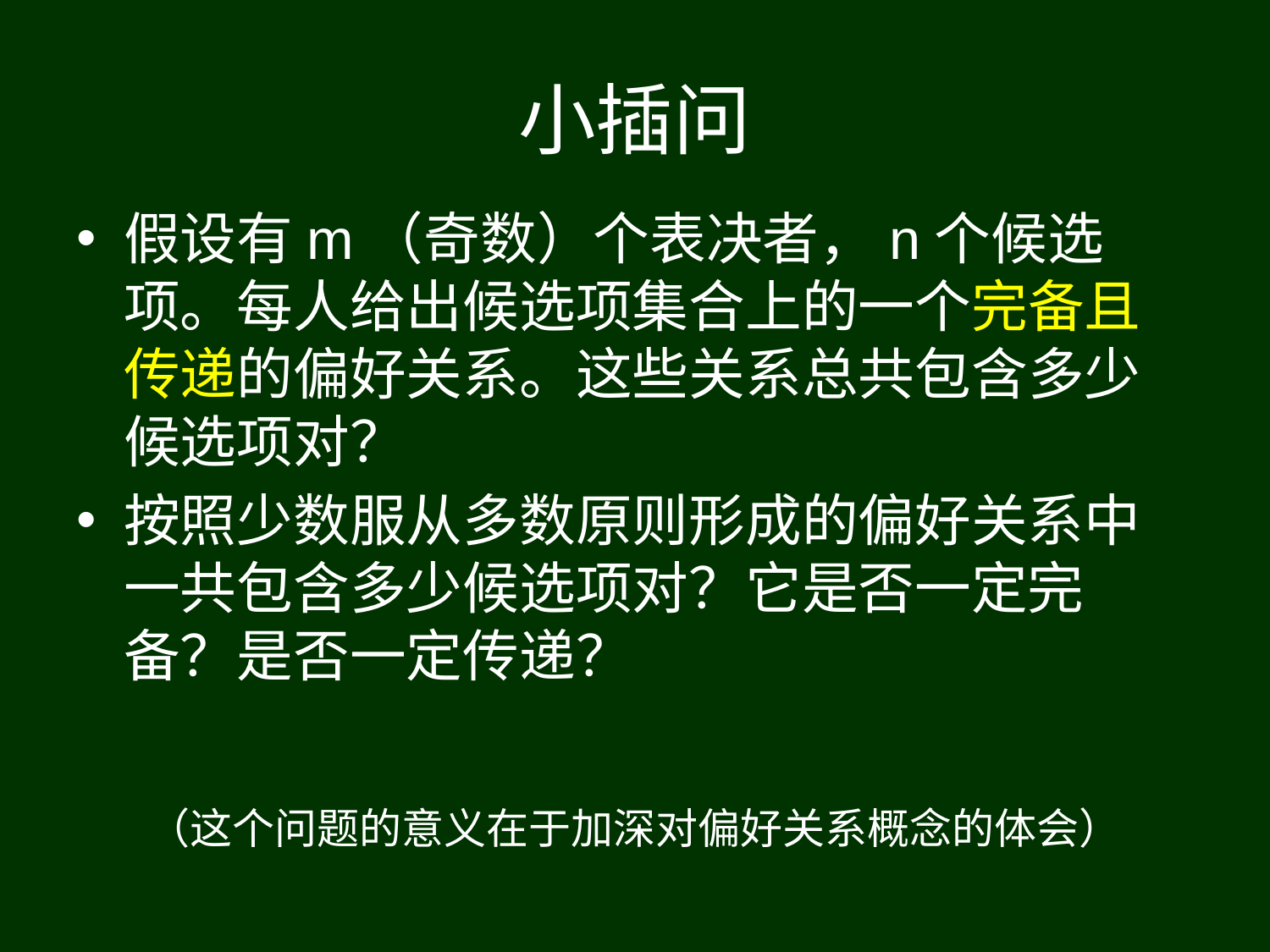

# 小插问
假设有m（奇数）个表决者，n个候选项。每人给出候选项集合上的一个完备且传递的偏好关系。这些关系总共包含多少候选项对？
按照少数服从多数原则形成的偏好关系中一共包含多少候选项对？它是否一定完备？是否一定传递？
（这个问题的意义在于加深对偏好关系概念的体会）